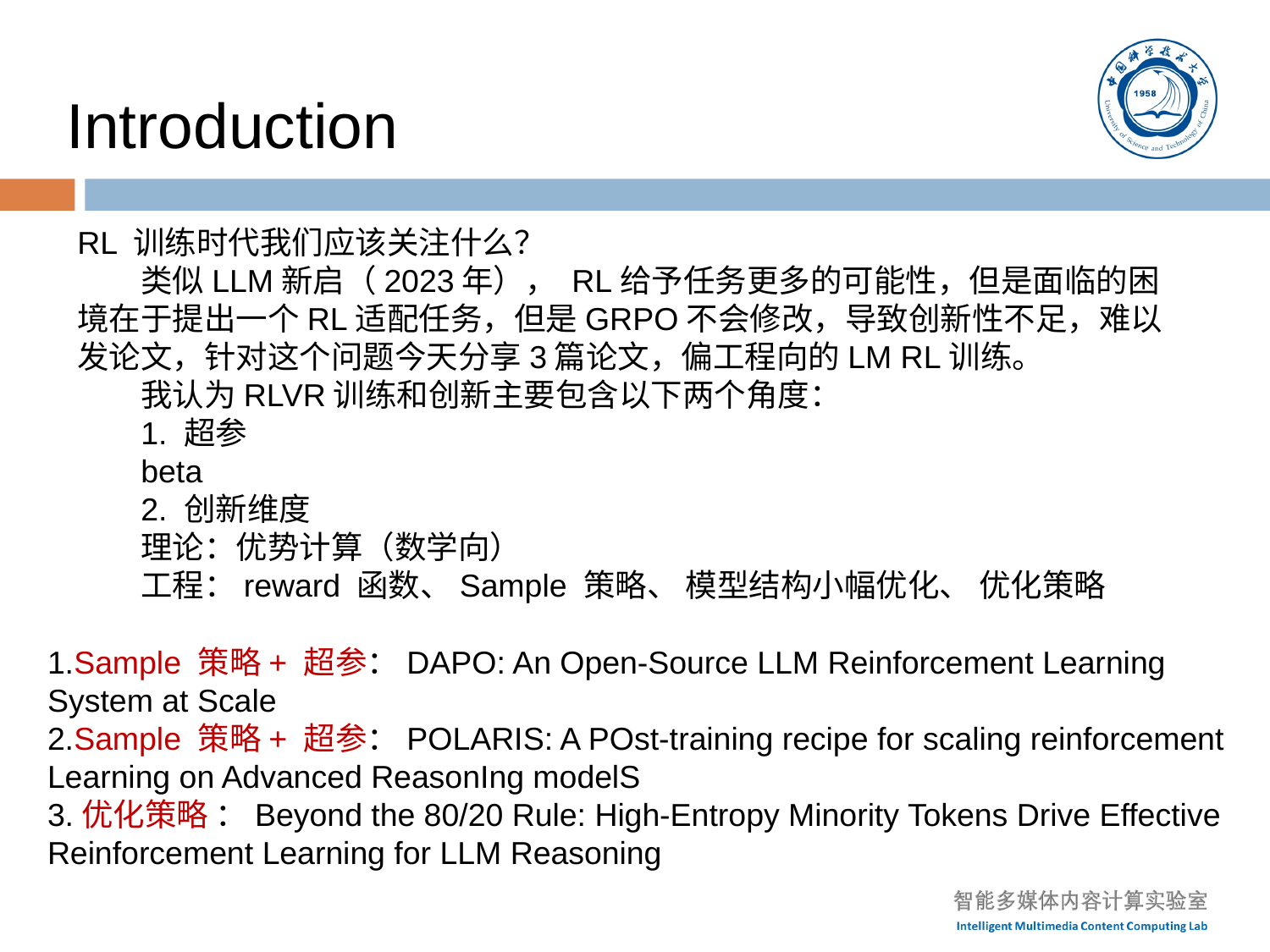

Introduction
RL 训练时代我们应该关注什么？
类似LLM新启（2023年）， RL给予任务更多的可能性，但是面临的困境在于提出一个RL适配任务，但是GRPO不会修改，导致创新性不足，难以发论文，针对这个问题今天分享3篇论文，偏工程向的LM RL训练。
我认为RLVR训练和创新主要包含以下两个角度：
1. 超参
beta
2. 创新维度
理论：优势计算（数学向）
工程：reward 函数、Sample 策略、 模型结构小幅优化、 优化策略
1.Sample 策略+ 超参：DAPO: An Open-Source LLM Reinforcement Learning System at Scale
2.Sample 策略+ 超参：POLARIS: A POst-training recipe for scaling reinforcement Learning on Advanced ReasonIng modelS
3.优化策略 ：Beyond the 80/20 Rule: High-Entropy Minority Tokens Drive Effective Reinforcement Learning for LLM Reasoning